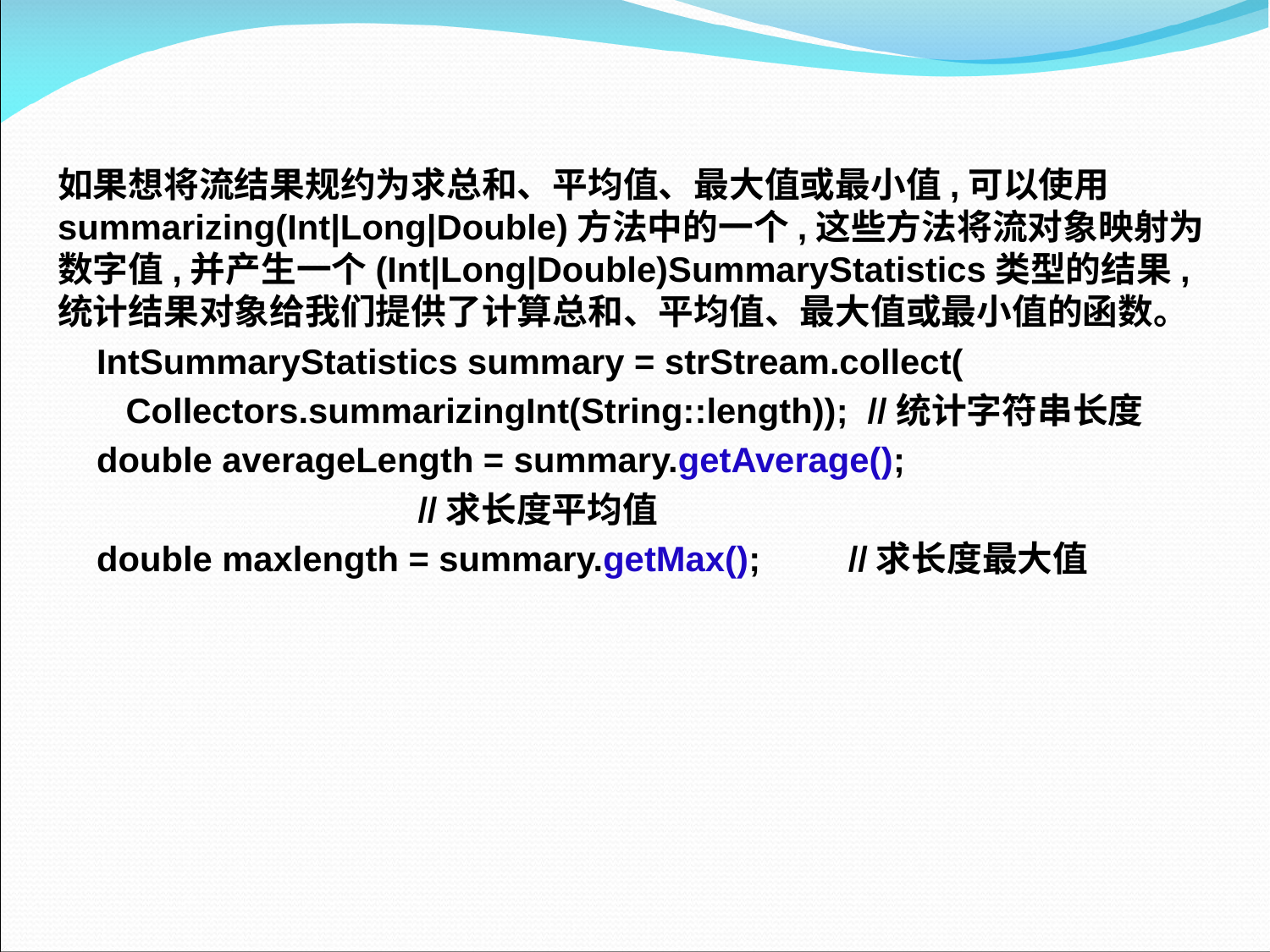

如果想将流结果规约为求总和、平均值、最大值或最小值,可以使用summarizing(Int|Long|Double)方法中的一个,这些方法将流对象映射为数字值,并产生一个(Int|Long|Double)SummaryStatistics类型的结果,统计结果对象给我们提供了计算总和、平均值、最大值或最小值的函数。
    IntSummaryStatistics summary = strStream.collect(
       Collectors.summarizingInt(String::length));  //统计字符串长度
    double averageLength = summary.getAverage();
                                     //求长度平均值
    double maxlength = summary.getMax();         //求长度最大值